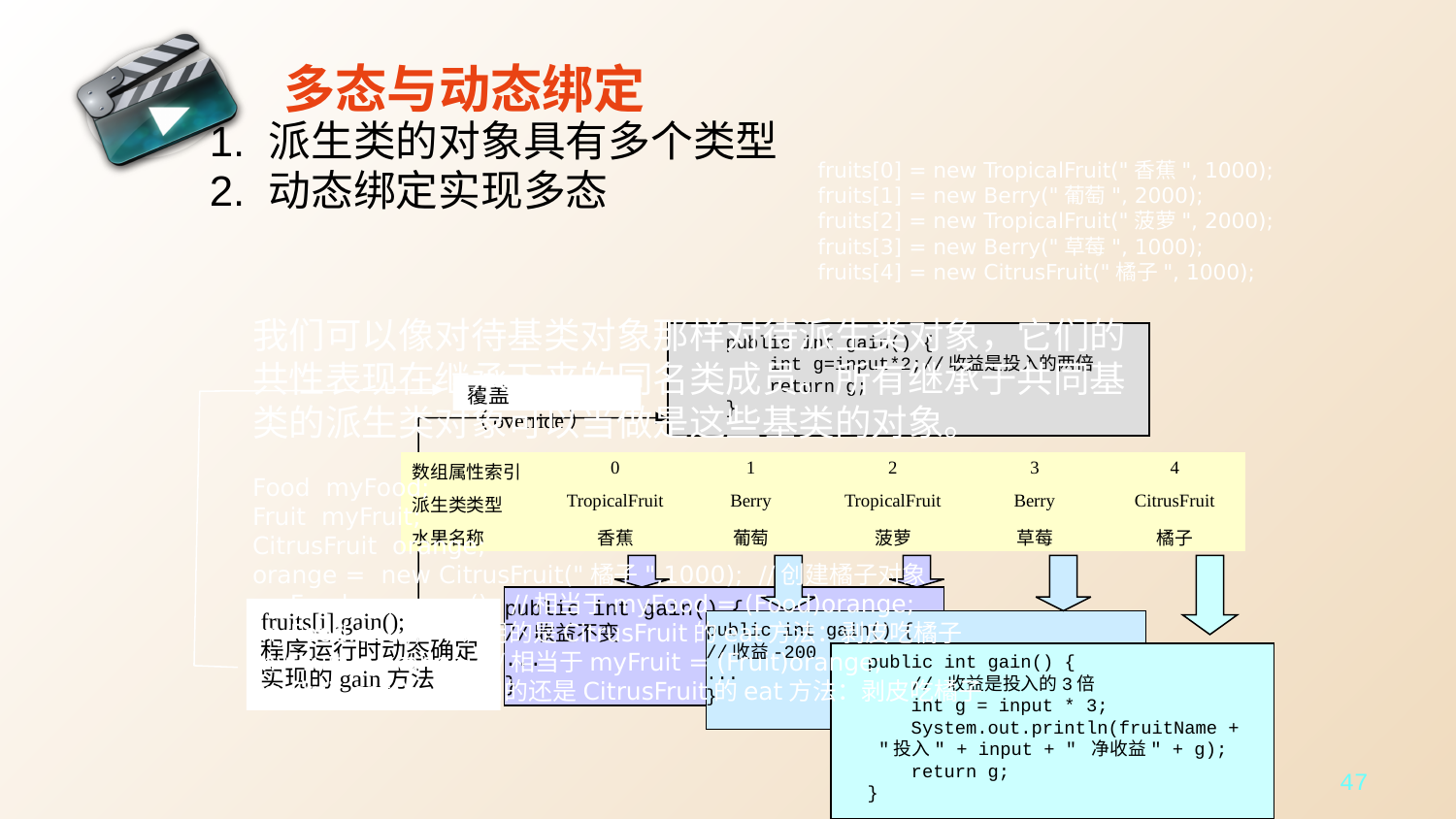

# 多态与动态绑定

派生类的对象具有多个类型
动态绑定实现多态

fruits[0] = new TropicalFruit("香蕉", 1000);
fruits[1] = new Berry("葡萄", 2000);
fruits[2] = new TropicalFruit("菠萝", 2000);
fruits[3] = new Berry("草莓", 1000);
fruits[4] = new CitrusFruit("橘子", 1000);

我们可以像对待基类对象那样对待派生类对象，它们的共性表现在继承下来的同名类成员。所有继承于共同基类的派生类对象可以当做是这些基类的对象。

Food  myFood;
Fruit  myFruit;
CitrusFruit  orange;
orange =  new CitrusFruit("橘子",1000);  //创建橘子对象
myFood = orange();  //相当于myFood = (Food)orange;
myFood.eat();  //调用的是CitrusFruit的eat方法：剥皮吃橘子
myFruit = orange;  //相当于myFruit = (Fruit)orange;
myFruit.eat();  //调用的还是CitrusFruit的eat方法：剥皮吃橘子
    public int gain() {
        int g=input*2;//收益是投入的两倍
        return g;
    }

覆盖（override）

| 数组属性索引 | 0 | 1 | 2 | 3 | 4 |
| --- | --- | --- | --- | --- | --- |
| 派生类类型 | TropicalFruit | Berry | TropicalFruit | Berry | CitrusFruit |
| 水果名称 | 香蕉 | 葡萄 | 菠萝 | 草莓 | 橘子 |

public int gain() {
//收益不变
...
}

fruits[i].gain();
程序运行时动态确定实现的gain方法
public int gain() {
//收益-200
...
}

public int gain() {
    // 收益是投入的3倍
    int g = input * 3;
    System.out.println(fruitName +
 "投入" + input + " 净收益" + g);
    return g;
}

47